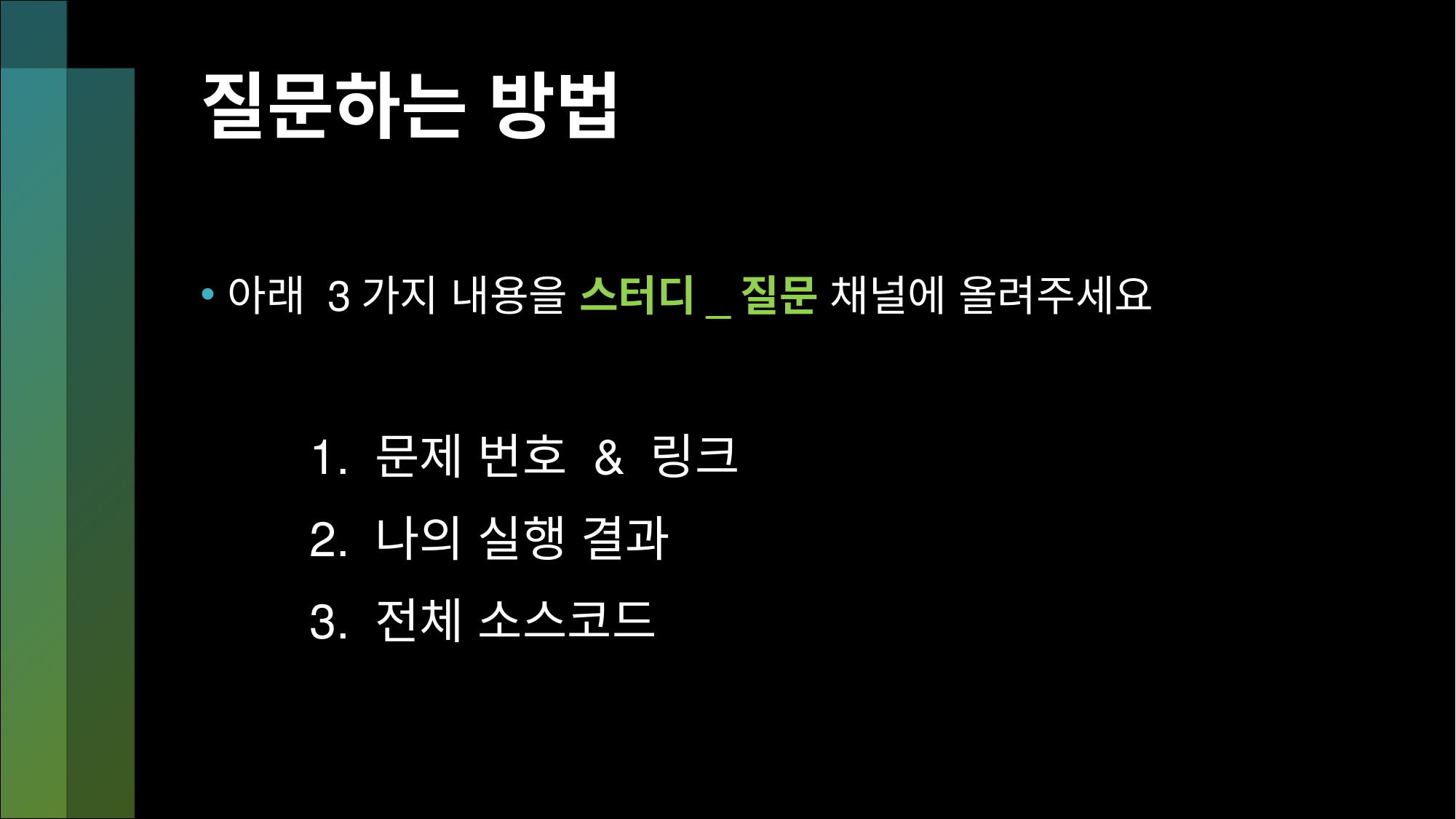

# 질문하는 방법
아래 3가지 내용을 스터디_질문 채널에 올려주세요

	1. 문제 번호 & 링크
	2. 나의 실행 결과
	3. 전체 소스코드